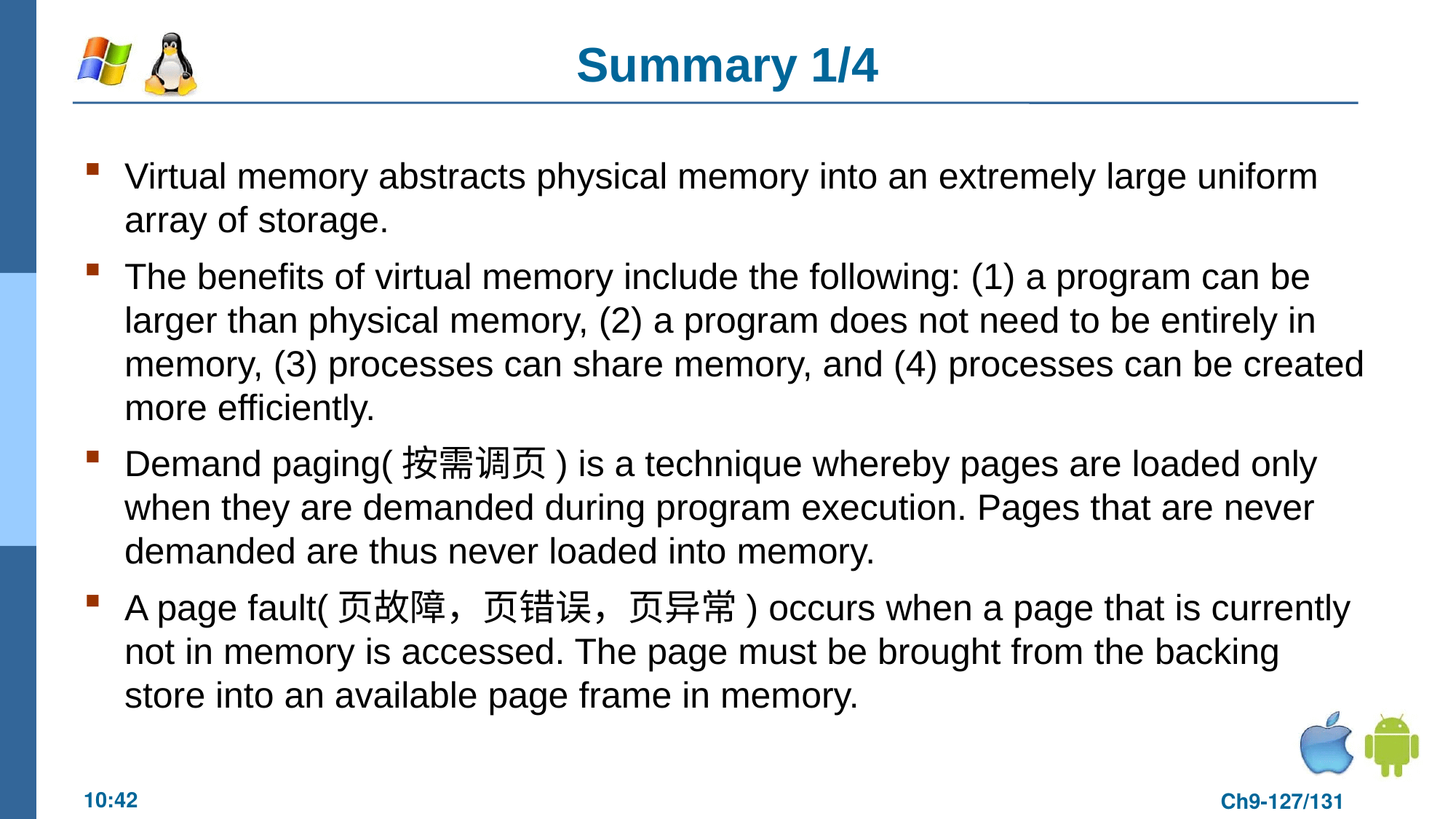

# Summary 1/4
Virtual memory abstracts physical memory into an extremely large uniform array of storage.
The benefits of virtual memory include the following: (1) a program can be larger than physical memory, (2) a program does not need to be entirely in memory, (3) processes can share memory, and (4) processes can be created more efficiently.
Demand paging(按需调页) is a technique whereby pages are loaded only when they are demanded during program execution. Pages that are never demanded are thus never loaded into memory.
A page fault(页故障，页错误，页异常) occurs when a page that is currently not in memory is accessed. The page must be brought from the backing store into an available page frame in memory.